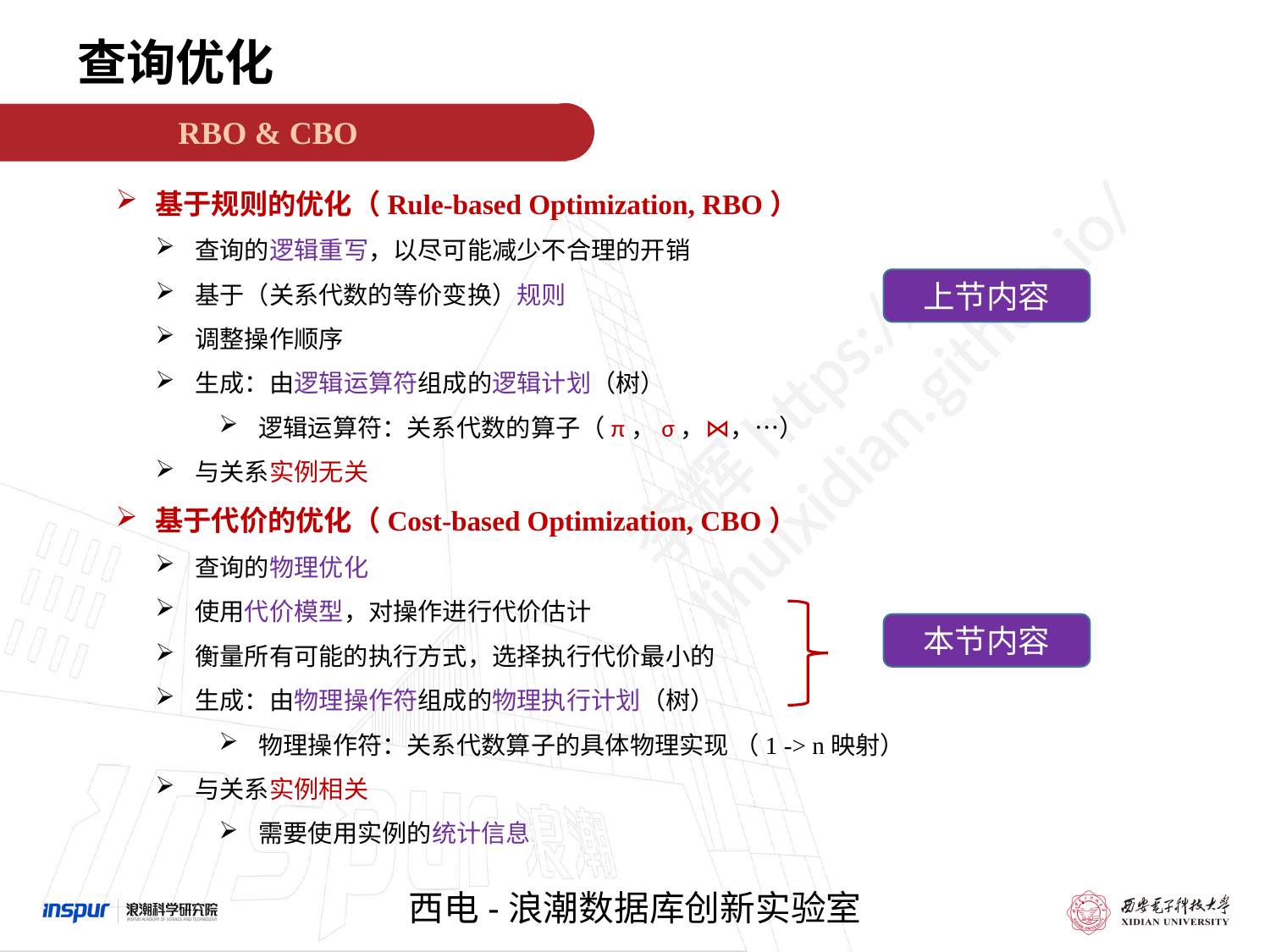

查询优化

RBO & CBO
基于规则的优化（Rule-based Optimization, RBO）
查询的逻辑重写，以尽可能减少不合理的开销
基于（关系代数的等价变换）规则
调整操作顺序
生成：由逻辑运算符组成的逻辑计划（树）
逻辑运算符：关系代数的算子（π，σ，⋈，…）
与关系实例无关
基于代价的优化（Cost-based Optimization, CBO）
查询的物理优化
使用代价模型，对操作进行代价估计
衡量所有可能的执行方式，选择执行代价最小的
生成：由物理操作符组成的物理执行计划（树）
物理操作符：关系代数算子的具体物理实现 （1 -> n映射）
与关系实例相关
需要使用实例的统计信息
上节内容

本节内容